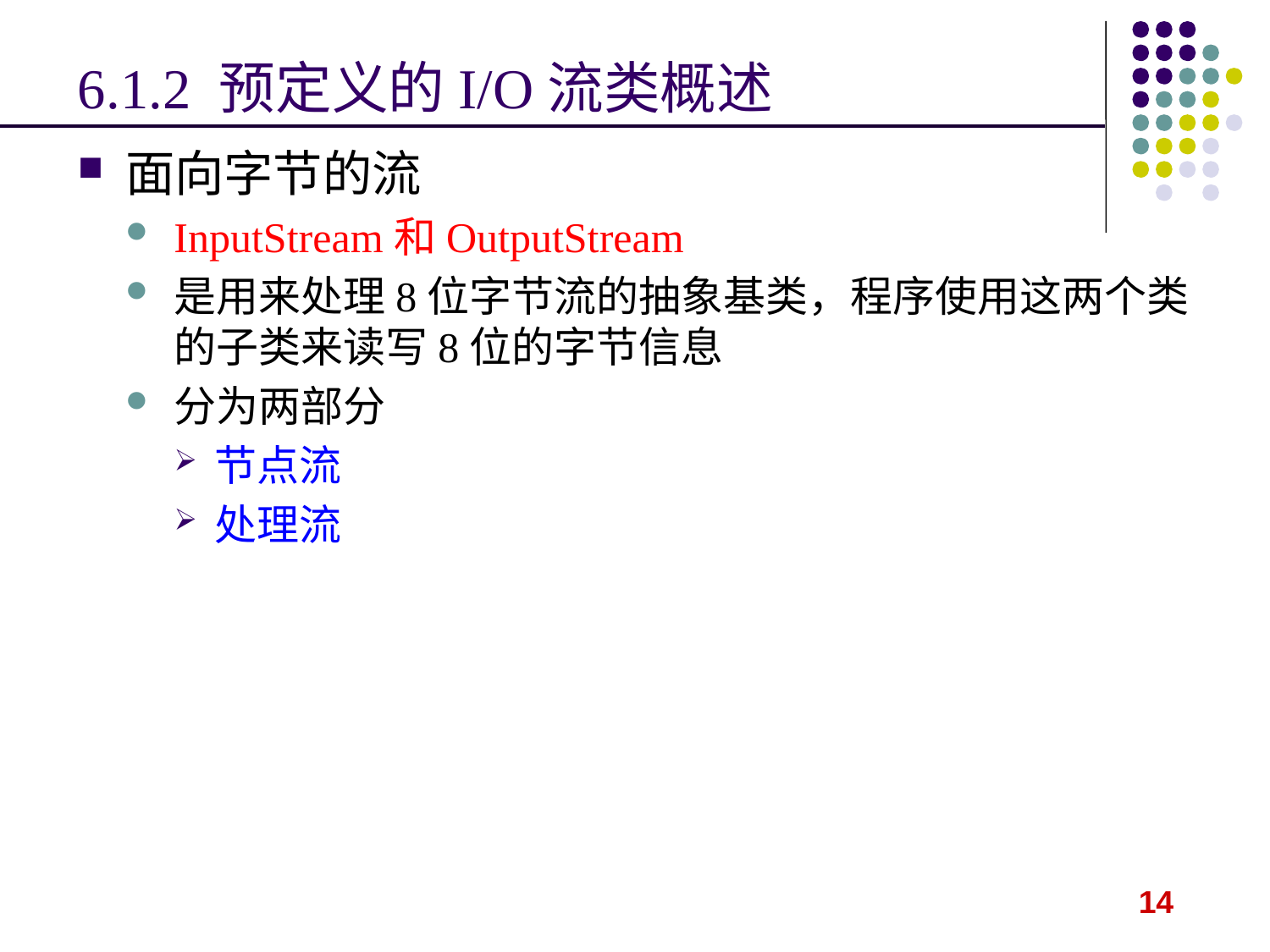

# 6.1.2 预定义的I/O流类概述
面向字节的流
InputStream和OutputStream
是用来处理8位字节流的抽象基类，程序使用这两个类的子类来读写8位的字节信息
分为两部分
节点流
处理流